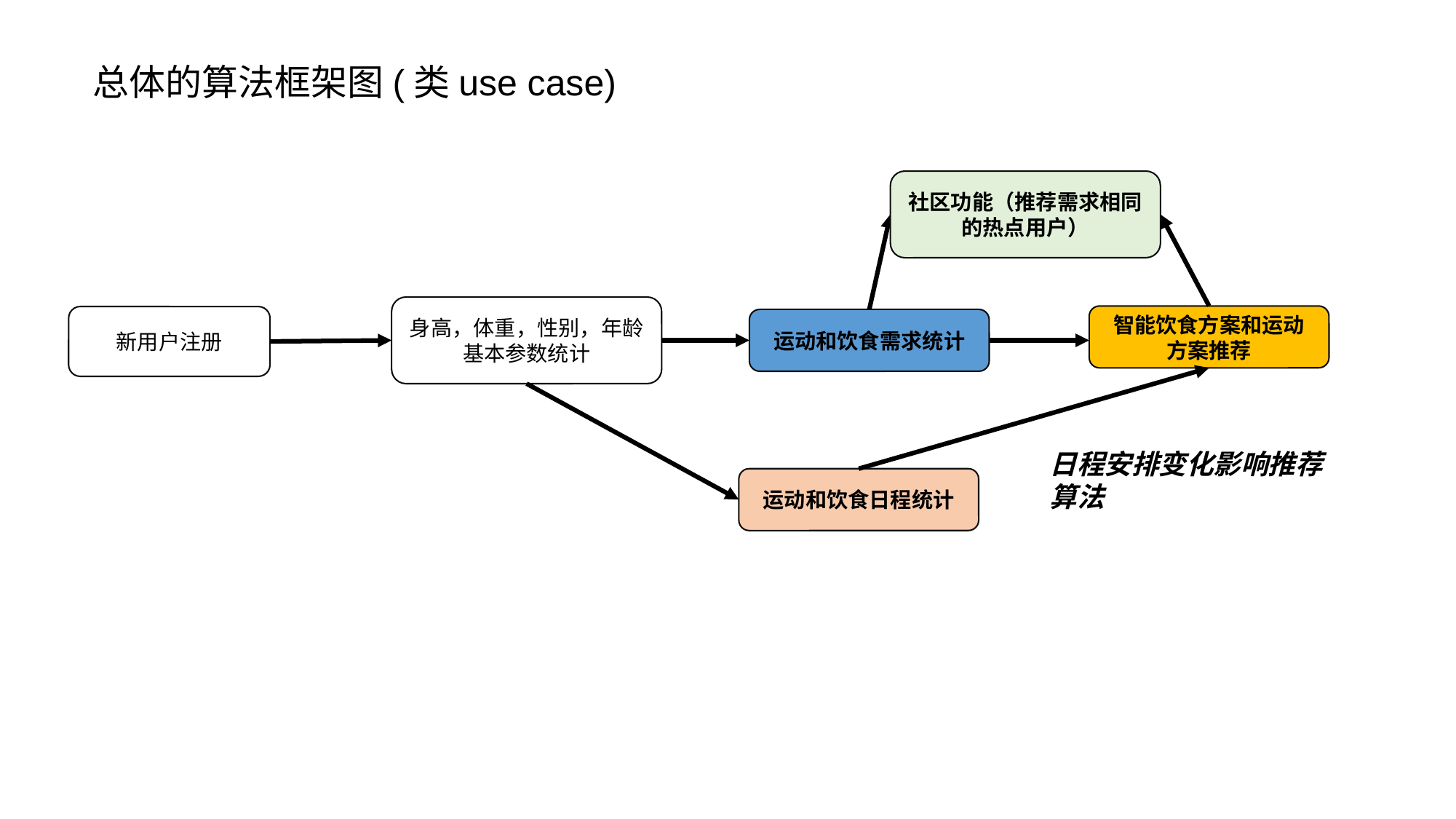

总体的算法框架图(类use case)
社区功能（推荐需求相同的热点用户）
身高，体重，性别，年龄
基本参数统计
智能饮食方案和运动方案推荐
新用户注册
运动和饮食需求统计
日程安排变化影响推荐算法
运动和饮食日程统计